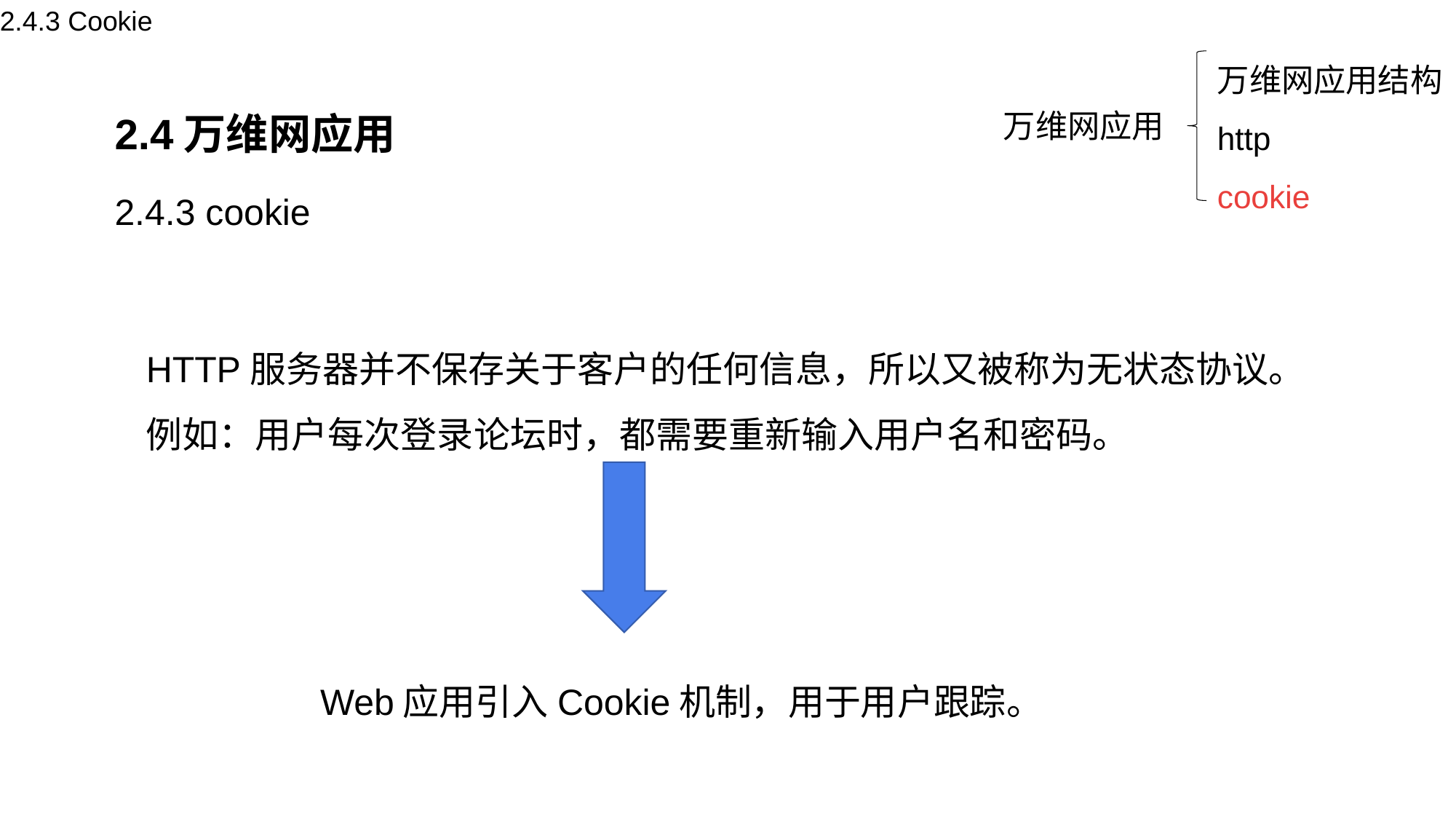

2.4.3 Cookie
万维网应用结构
http
cookie

      万维网应用
 2.4万维网应用
 2.4.3 cookie

HTTP服务器并不保存关于客户的任何信息，所以又被称为无状态协议。
例如：用户每次登录论坛时，都需要重新输入用户名和密码。

 Web应用引入Cookie机制，用于用户跟踪。